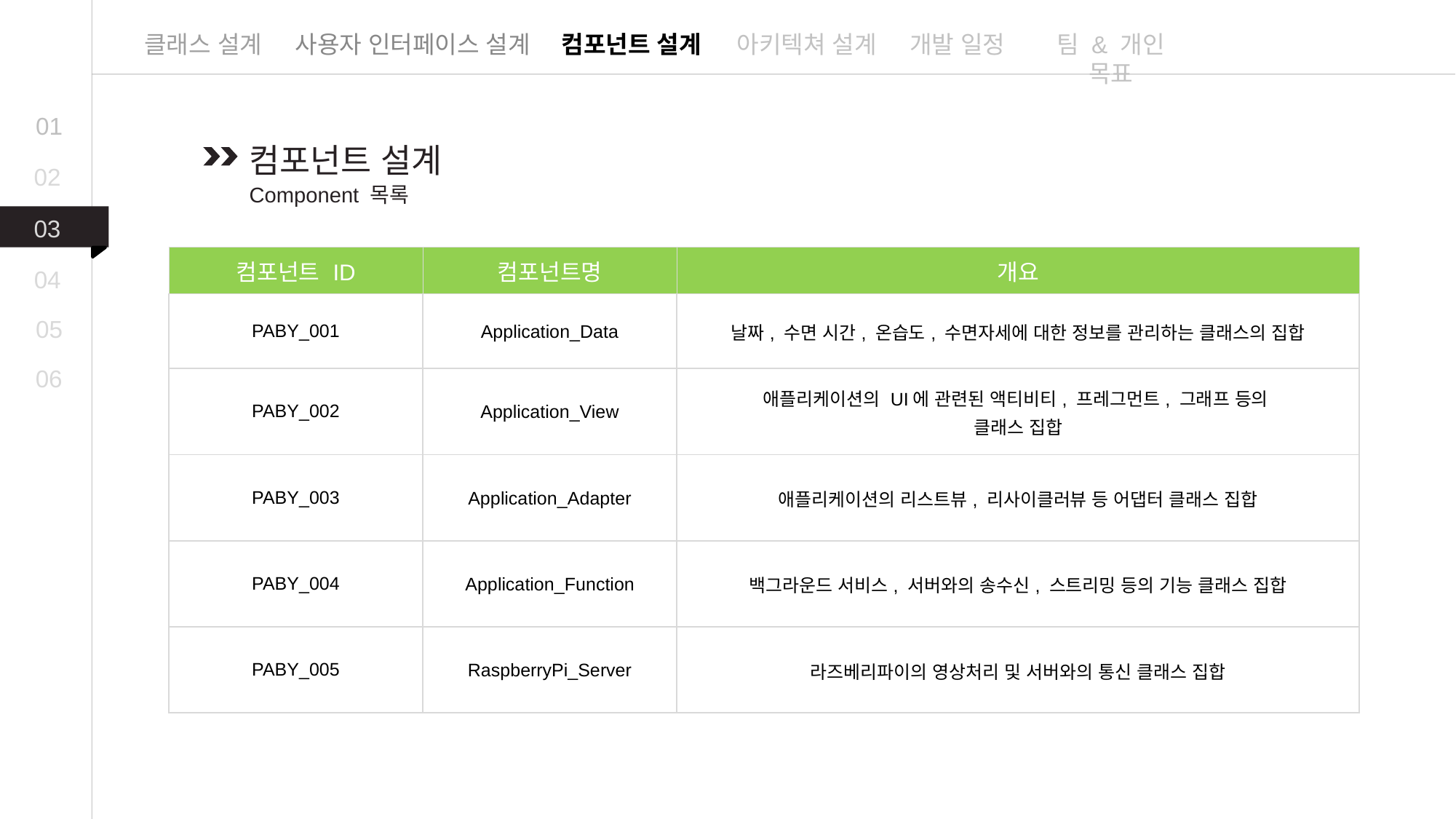

클래스 설계
사용자 인터페이스 설계
컴포넌트 설계
아키텍쳐 설계
개발 일정
팀 & 개인 목표
01
컴포넌트 설계

02
Component 목록

03
| 컴포넌트 ID | 컴포넌트명 | 개요 |
| --- | --- | --- |
| PABY\_001 | Application\_Data | 날짜, 수면 시간, 온습도, 수면자세에 대한 정보를 관리하는 클래스의 집합 |
| PABY\_002 | Application\_View | 애플리케이션의 UI에 관련된 액티비티, 프레그먼트, 그래프 등의 클래스 집합 |
| PABY\_003 | Application\_Adapter | 애플리케이션의 리스트뷰, 리사이클러뷰 등 어댑터 클래스 집합 |
| PABY\_004 | Application\_Function | 백그라운드 서비스, 서버와의 송수신, 스트리밍 등의 기능 클래스 집합 |
| PABY\_005 | RaspberryPi\_Server | 라즈베리파이의 영상처리 및 서버와의 통신 클래스 집합 |
04
05
06